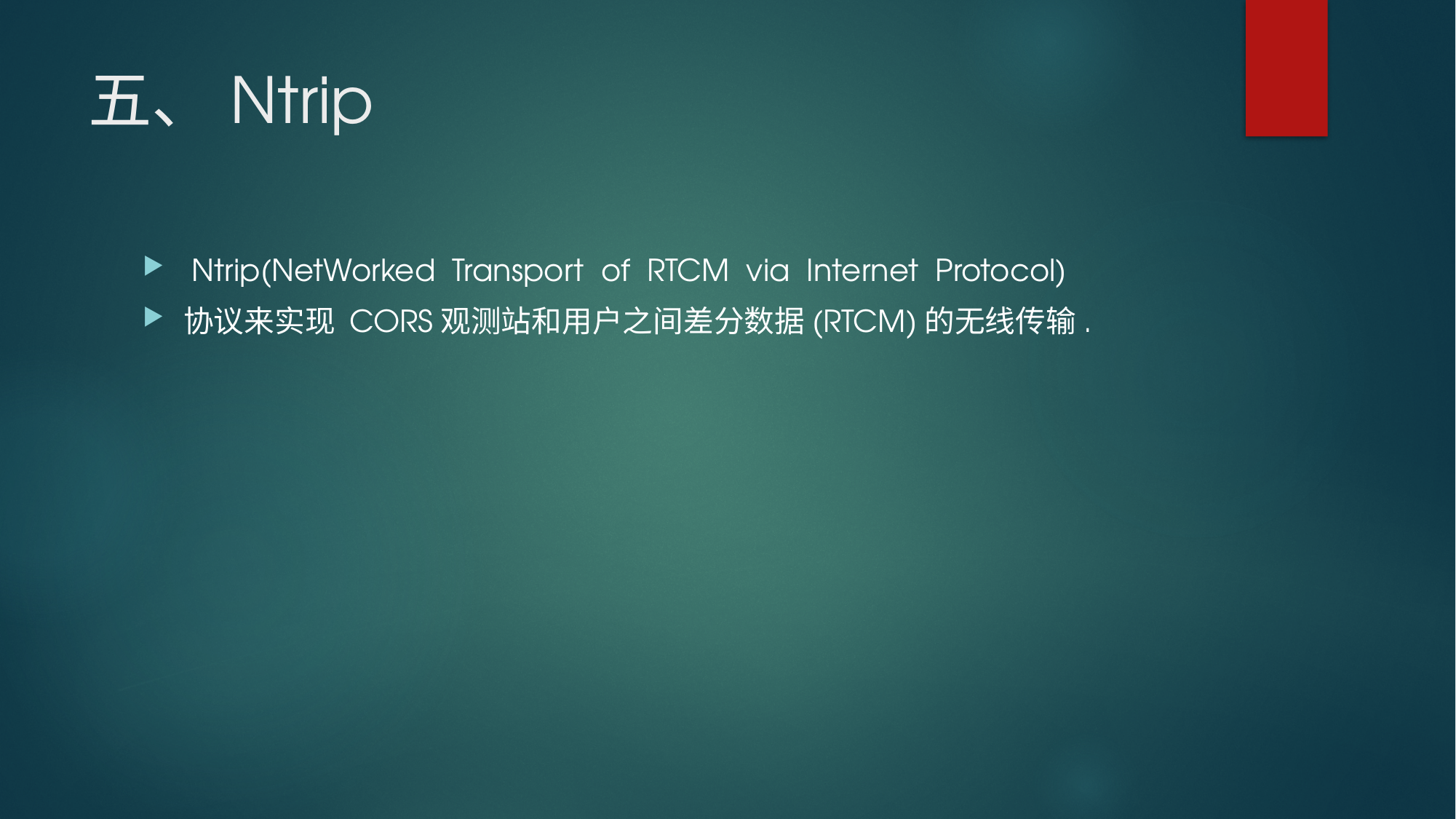

# 五、Ntrip
 Ntrip(NetWorked  Transport  of  RTCM  via  Internet  Protocol)
协议来实现 CORS观测站和用户之间差分数据(RTCM)的无线传输.